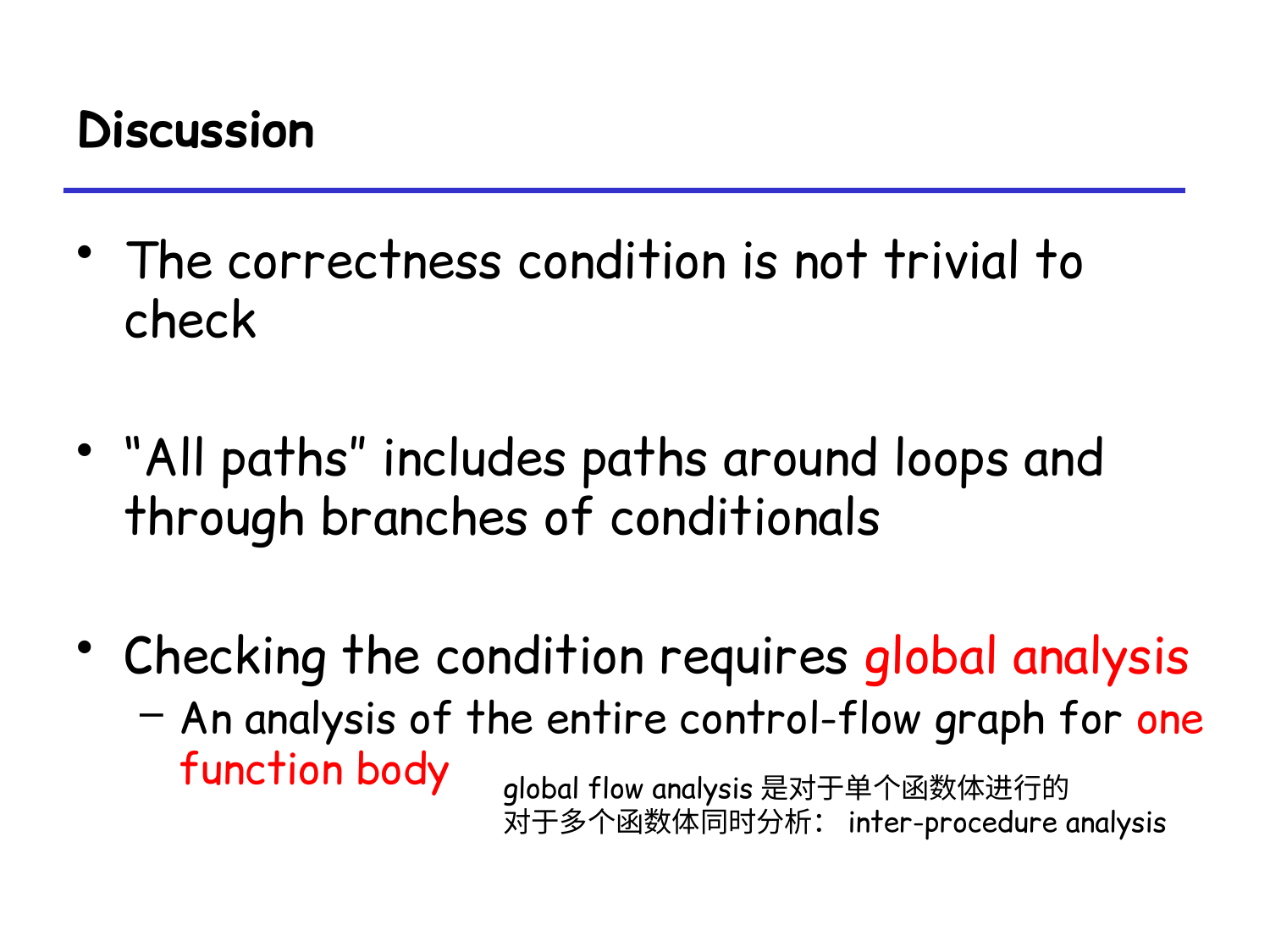

# Discussion
The correctness condition is not trivial to check

“All paths” includes paths around loops and through branches of conditionals

Checking the condition requires global analysis
An analysis of the entire control-flow graph for one function body
global flow analysis是对于单个函数体进行的
对于多个函数体同时分析：inter-procedure analysis

13